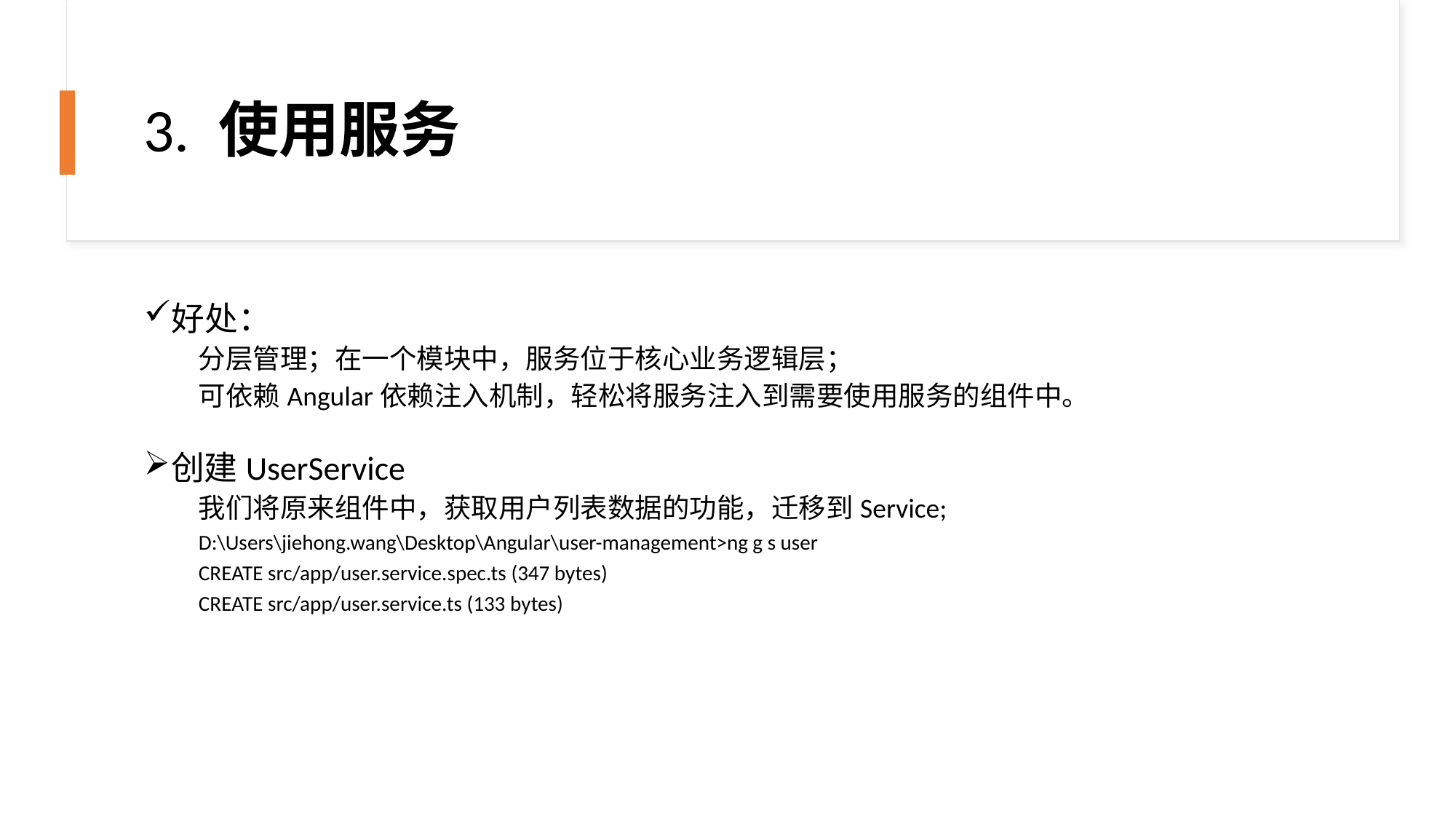

# 3. 使用服务

好处：
分层管理；在一个模块中，服务位于核心业务逻辑层；
可依赖Angular依赖注入机制，轻松将服务注入到需要使用服务的组件中。
创建UserService
我们将原来组件中，获取用户列表数据的功能，迁移到Service;
D:\Users\jiehong.wang\Desktop\Angular\user-management>ng g s user
CREATE src/app/user.service.spec.ts (347 bytes)
CREATE src/app/user.service.ts (133 bytes)